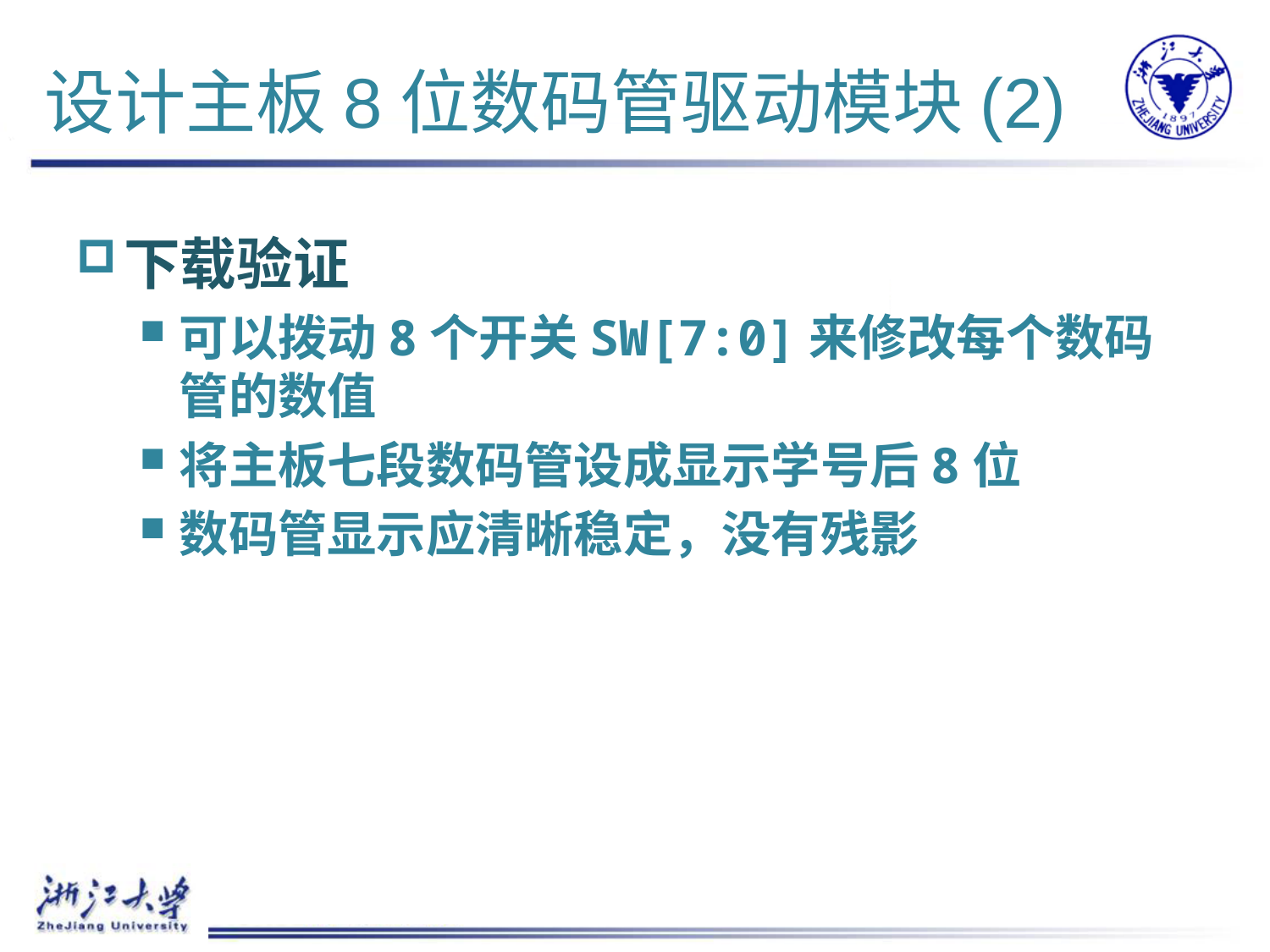

# 设计主板8位数码管驱动模块(2)
下载验证
可以拨动8个开关SW[7:0]来修改每个数码管的数值
将主板七段数码管设成显示学号后8位
数码管显示应清晰稳定，没有残影